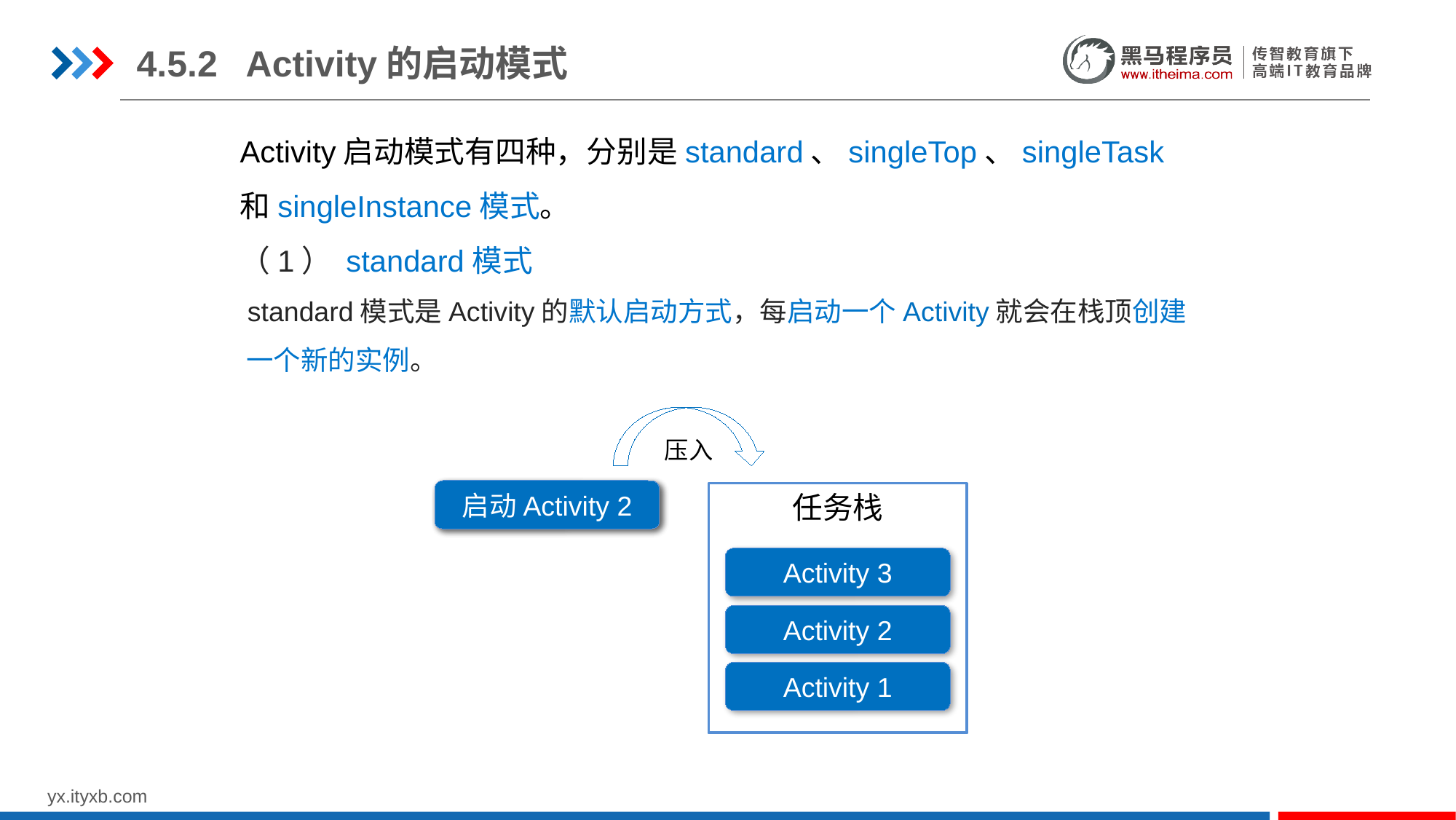

4.5.2	Activity的启动模式
Activity启动模式有四种，分别是standard、singleTop、singleTask和singleInstance模式。
（1） standard模式
 standard模式是Activity的默认启动方式，每启动一个Activity就会在栈顶创建  一个新的实例。

压入
启动Activity 3
启动Activity 2
任务栈

Activity 3
Activity 2
Activity 1